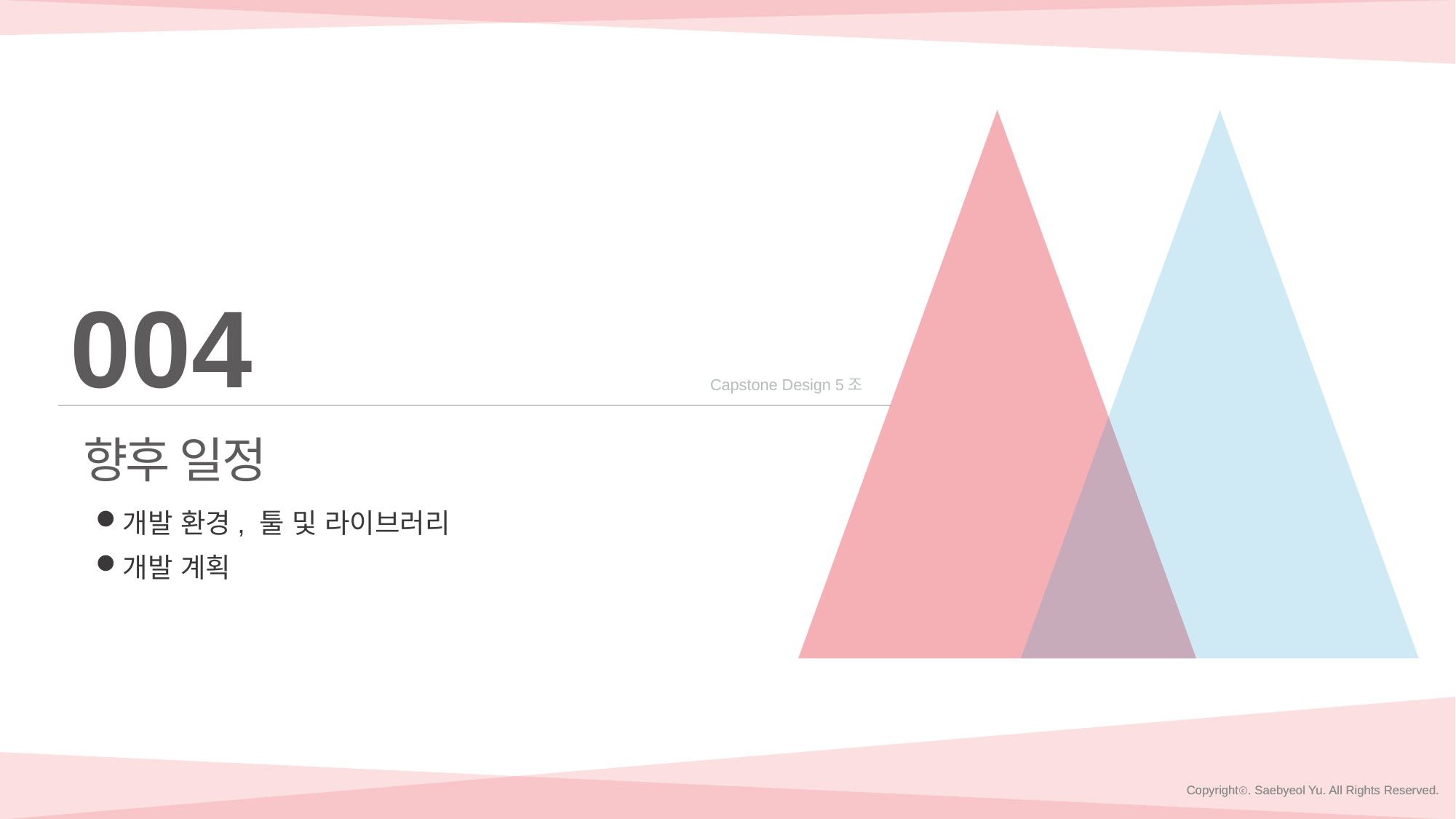

004
Capstone Design 5조
향후 일정
개발 환경, 툴 및 라이브러리
개발 계획
Copyrightⓒ. Saebyeol Yu. All Rights Reserved.